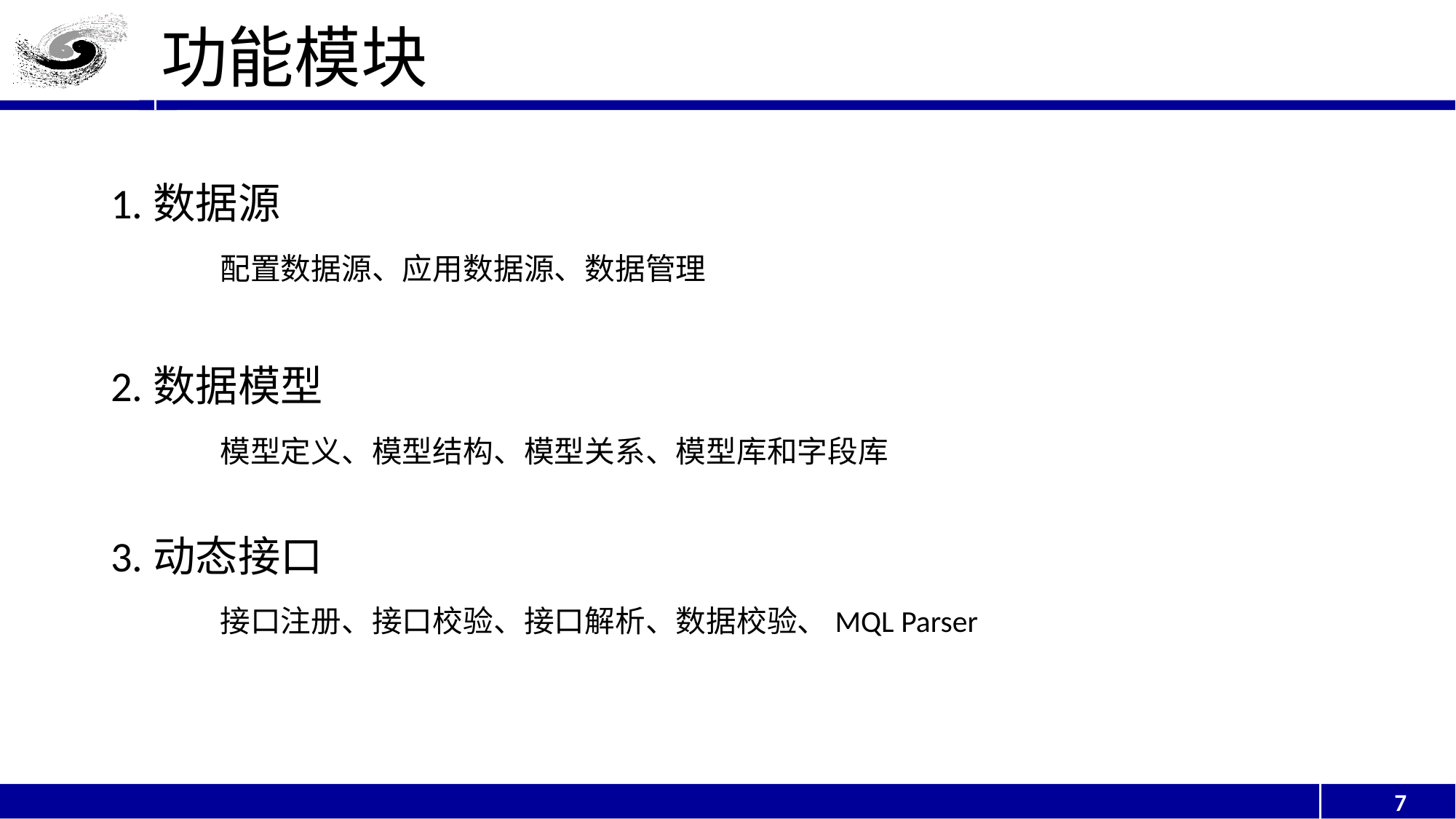

# 功能模块
1.数据源
	配置数据源、应用数据源、数据管理

2.数据模型
	模型定义、模型结构、模型关系、模型库和字段库

3.动态接口
	接口注册、接口校验、接口解析、数据校验、MQL Parser